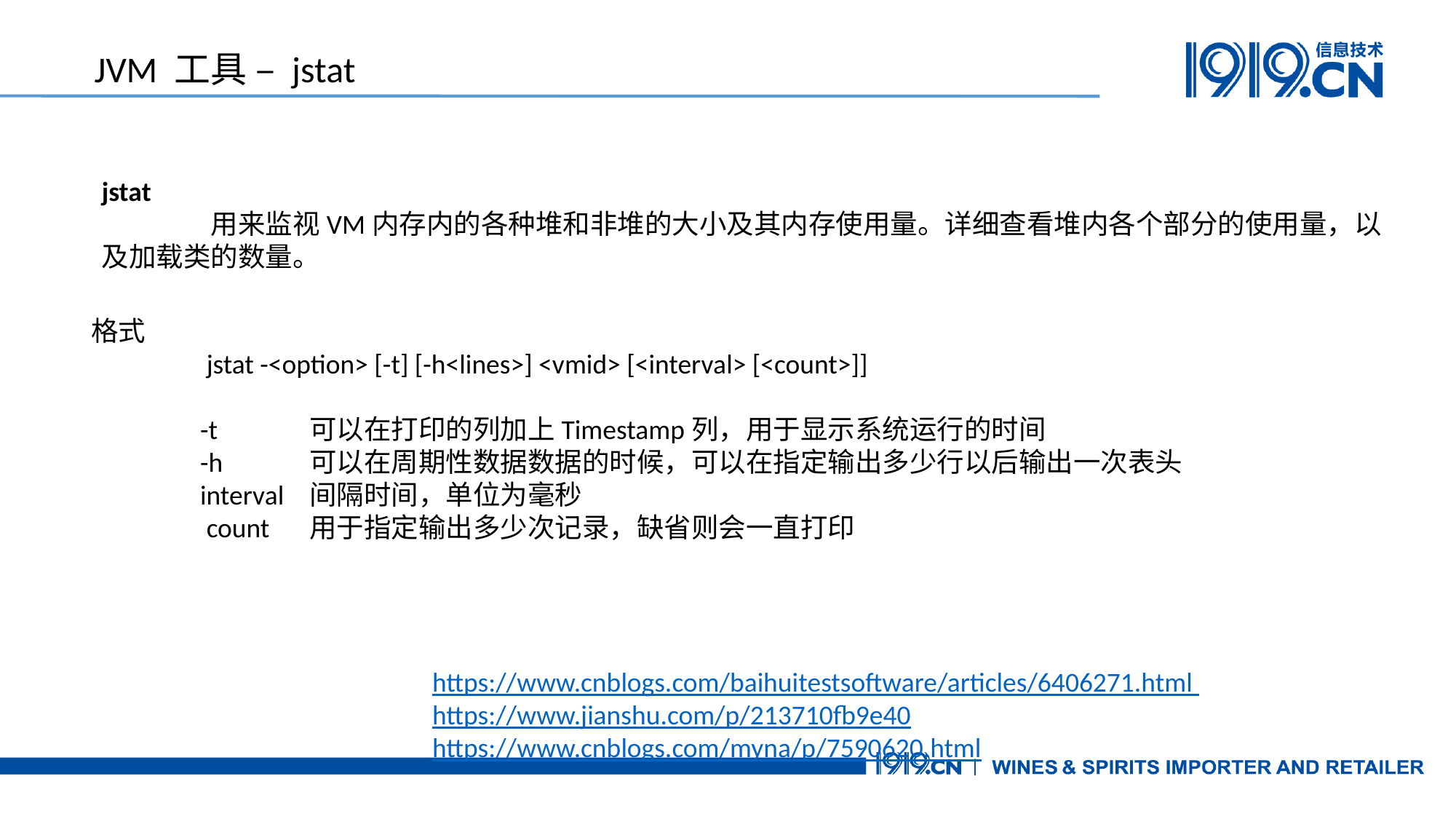

JVM 工具 – jstat
jstat
	用来监视VM内存内的各种堆和非堆的大小及其内存使用量。详细查看堆内各个部分的使用量，以及加载类的数量。
格式
	 jstat -<option> [-t] [-h<lines>] <vmid> [<interval> [<count>]]

	-t	可以在打印的列加上Timestamp列，用于显示系统运行的时间
	-h	可以在周期性数据数据的时候，可以在指定输出多少行以后输出一次表头
	interval	间隔时间，单位为毫秒
	 count	用于指定输出多少次记录，缺省则会一直打印

https://www.cnblogs.com/baihuitestsoftware/articles/6406271.html
https://www.jianshu.com/p/213710fb9e40
https://www.cnblogs.com/myna/p/7590620.html

27